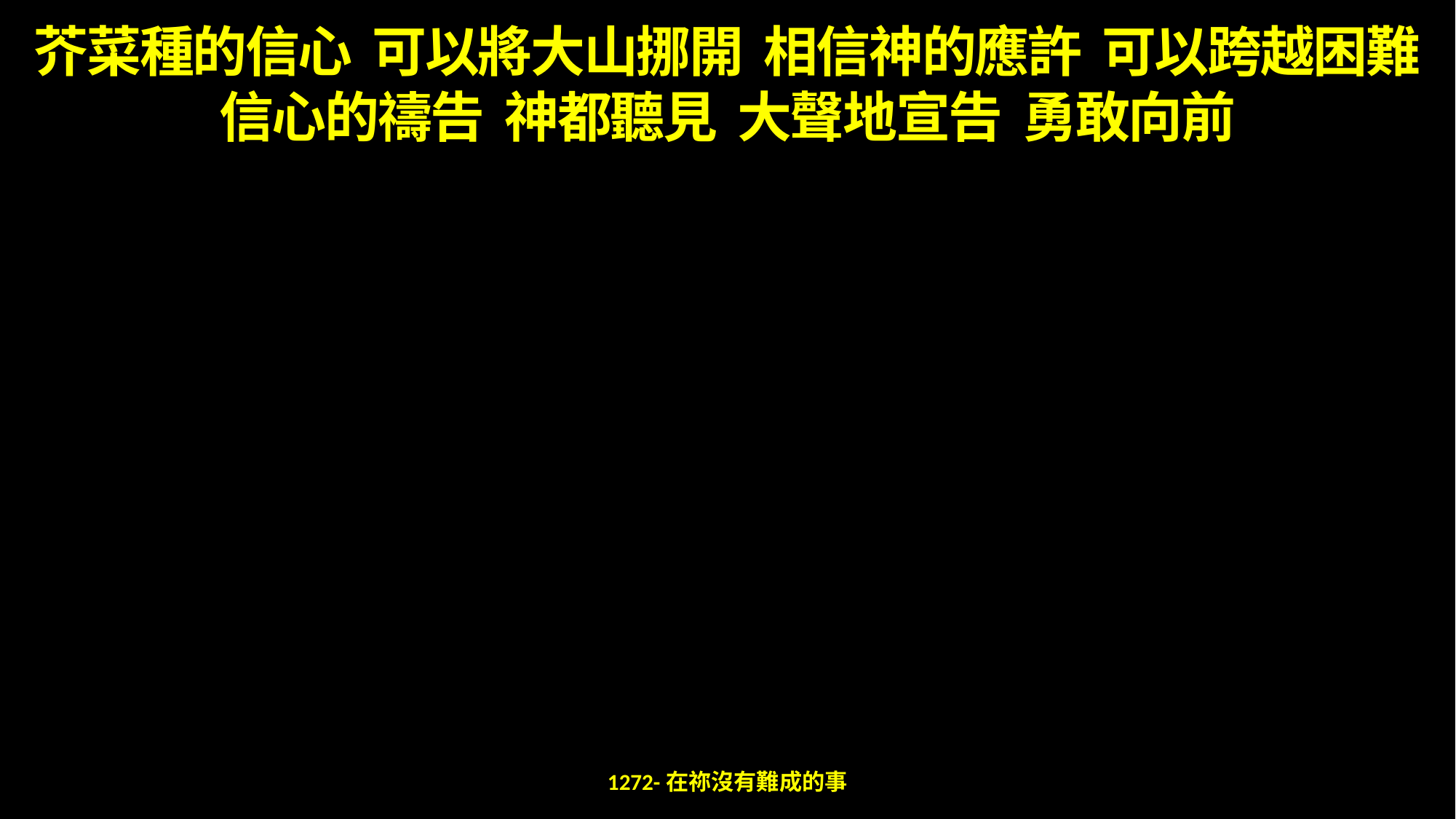

芥菜種的信心  可以將大山挪開  相信神的應許  可以跨越困難
信心的禱告  神都聽見  大聲地宣告  勇敢向前

1272-在祢沒有難成的事